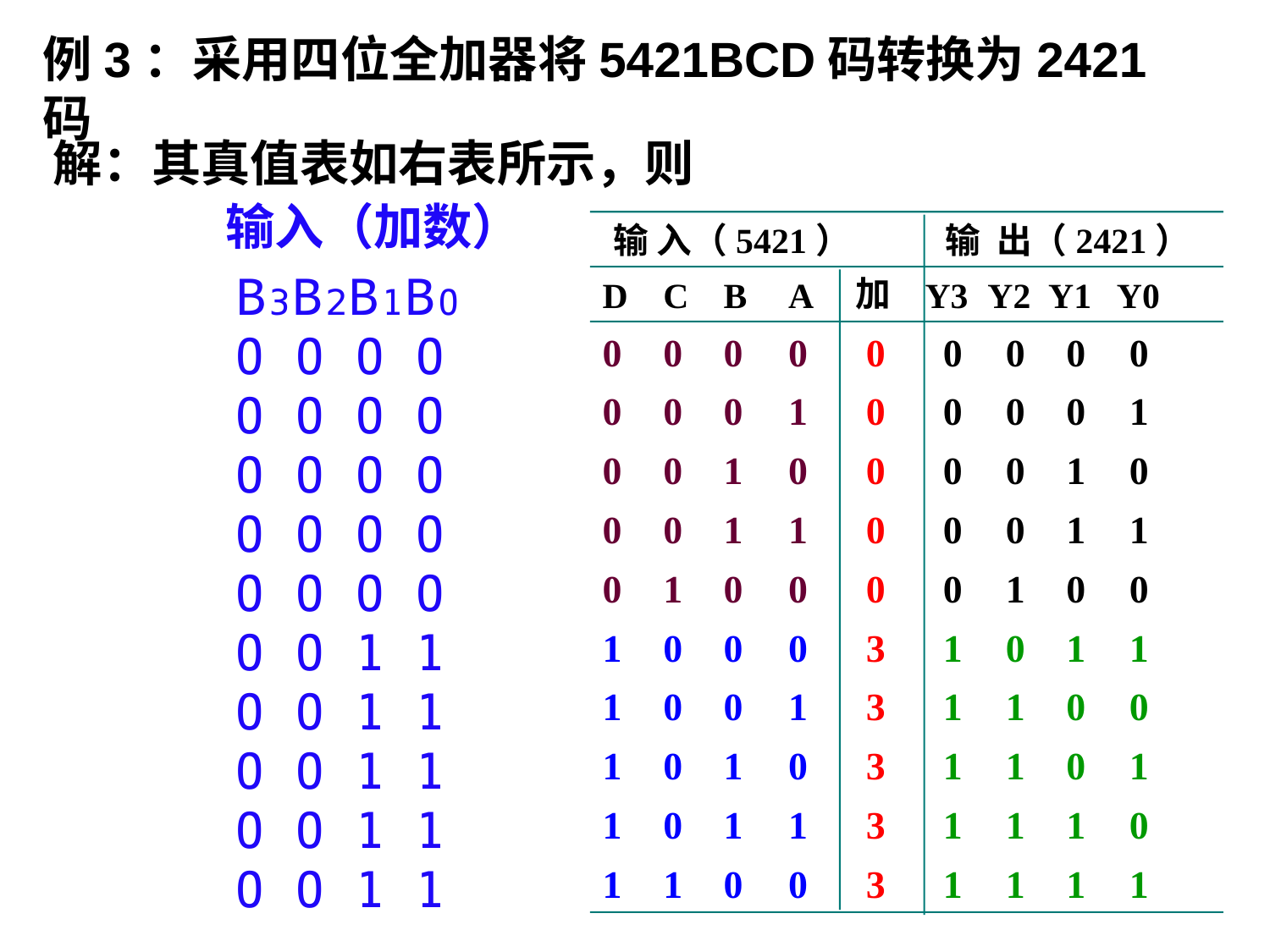

# 例3：采用四位全加器将5421BCD码转换为2421码
解：其真值表如右表所示，则
输入（加数）
输 入（5421）

输  出（2421）

加
D

C
B
A

Y3
Y2
Y1
Y0

0
0
0
0
0
0
0
1
0
0
1
0
0
0
1
1
0
1
0
0
1
0
1
1
1
1
0
0
1
1
0
1
1
1
1
0
1
1
1
1
0

0
0
0

0
0
0

0
1
0

0
1
0

1
0
1

0
0
1

0
0
1

0
1
1

0
1
1

1
0
0
1
0
1
0
0
1
0
1
0
B3B2B1B0
0  0  0  0
0  0  0  0
0  0  0  0
0  0  0  0
0  0  0  0
0  0  1  1
0  0  1  1
0  0  1  1
0  0  1  1
0  0  1  1

0
0
0
0
0
3
3
3
3
3